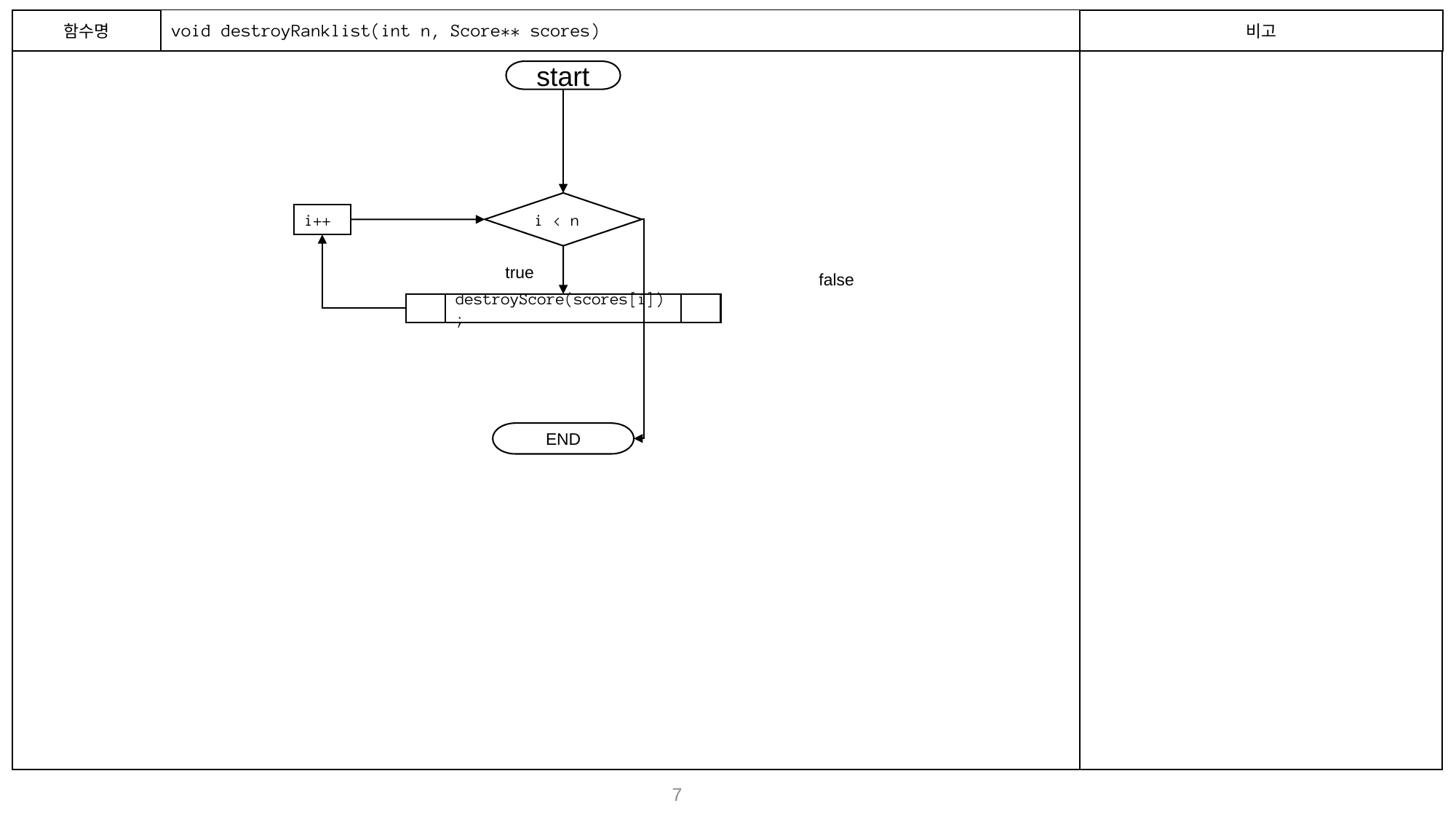

함수명
# void destroyRanklist(int n, Score** scores)
비고

start
i < n
i++
true
false
destroyScore(scores[i]);
END
7